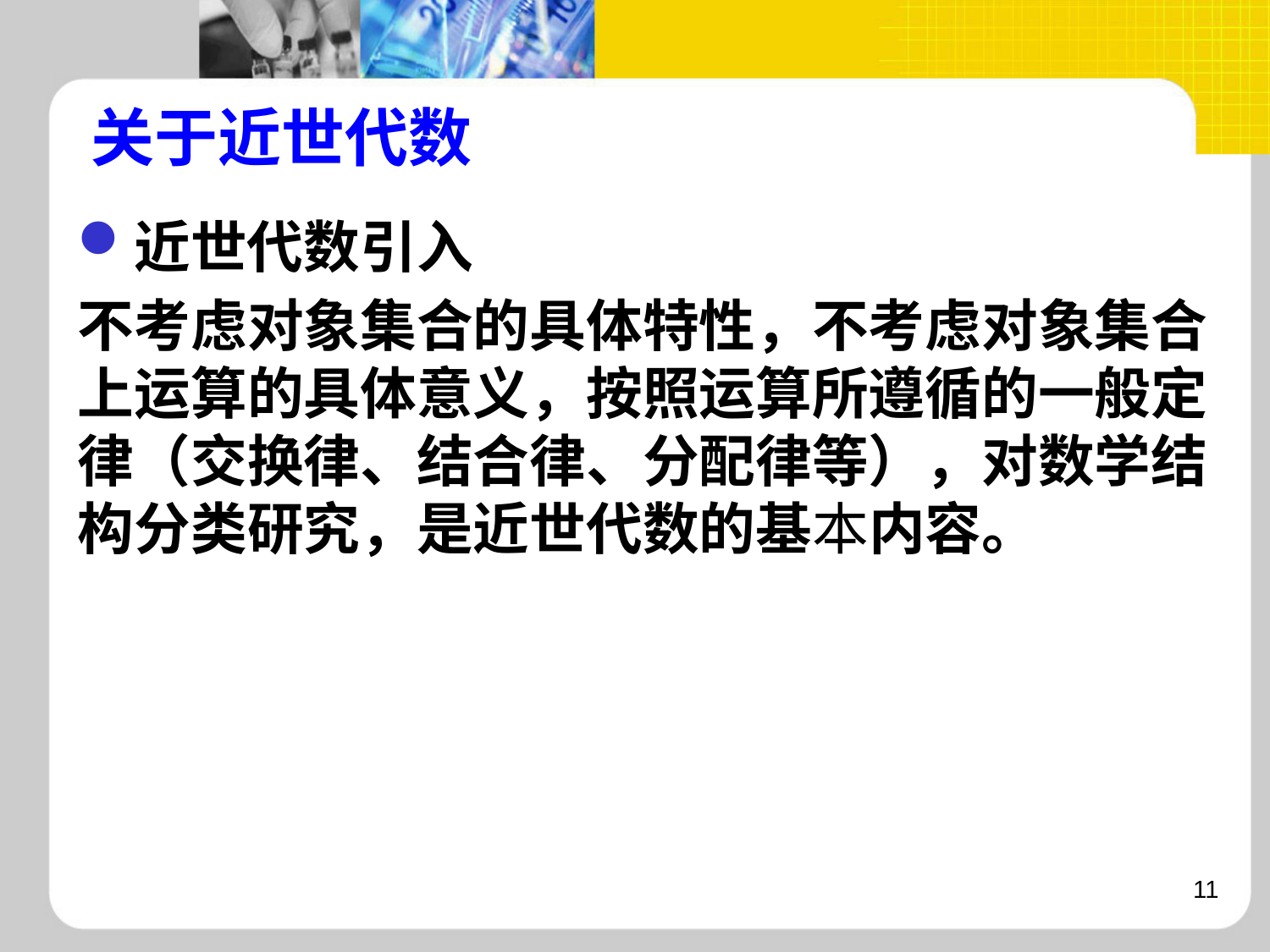

关于近世代数
近世代数引入
不考虑对象集合的具体特性，不考虑对象集合上运算的具体意义，按照运算所遵循的一般定律（交换律、结合律、分配律等），对数学结构分类研究，是近世代数的基本内容。

11